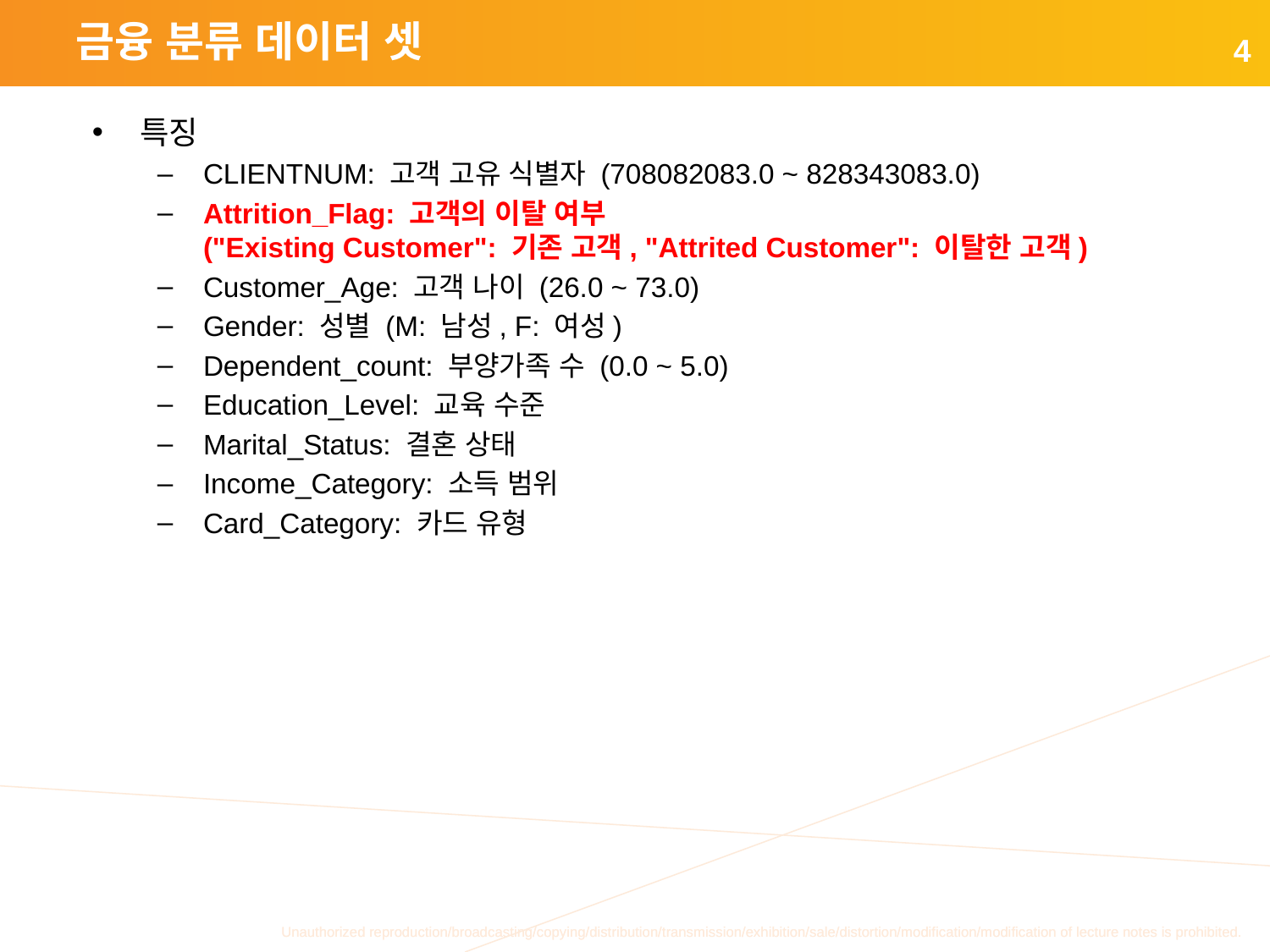

# 금융 분류 데이터 셋
4
특징
CLIENTNUM: 고객 고유 식별자 (708082083.0 ~ 828343083.0)
Attrition_Flag: 고객의 이탈 여부
("Existing Customer": 기존 고객, "Attrited Customer": 이탈한 고객)
Customer_Age: 고객 나이 (26.0 ~ 73.0)
Gender: 성별 (M: 남성, F: 여성)
Dependent_count: 부양가족 수 (0.0 ~ 5.0)
Education_Level: 교육 수준
Marital_Status: 결혼 상태
Income_Category: 소득 범위
Card_Category: 카드 유형